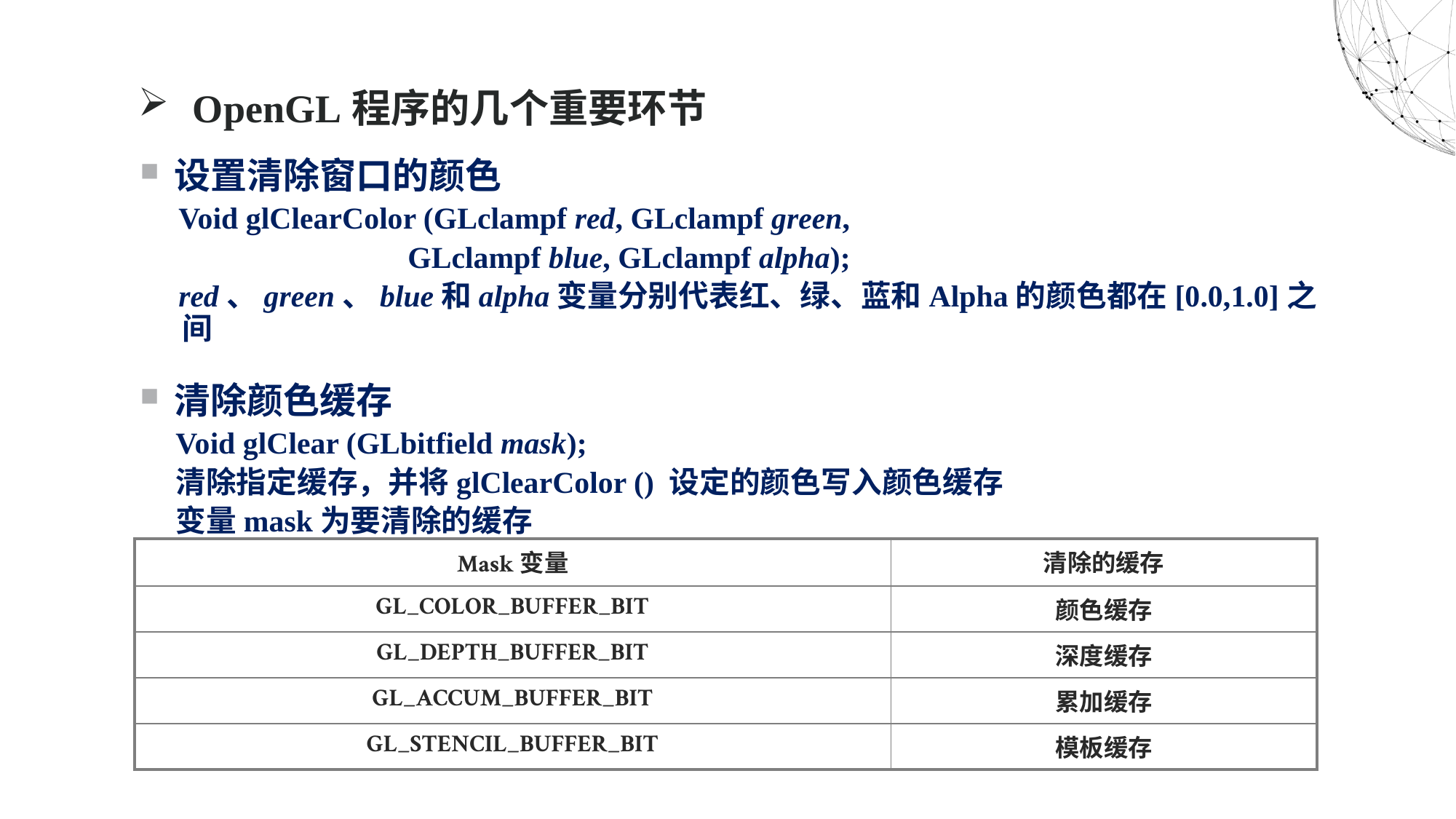

OpenGL程序的几个重要环节
设置清除窗口的颜色
    Void glClearColor (GLclampf red, GLclampf green,
                                  GLclampf blue, GLclampf alpha);
    red、green、blue和alpha变量分别代表红、绿、蓝和Alpha的颜色都在[0.0,1.0]之间
清除颜色缓存
Void glClear (GLbitfield mask);
清除指定缓存，并将glClearColor () 设定的颜色写入颜色缓存
变量mask为要清除的缓存

| Mask变量 | 清除的缓存 |
| --- | --- |
| GL\_COLOR\_BUFFER\_BIT | 颜色缓存 |
| GL\_DEPTH\_BUFFER\_BIT | 深度缓存 |
| GL\_ACCUM\_BUFFER\_BIT | 累加缓存 |
| GL\_STENCIL\_BUFFER\_BIT | 模板缓存 |